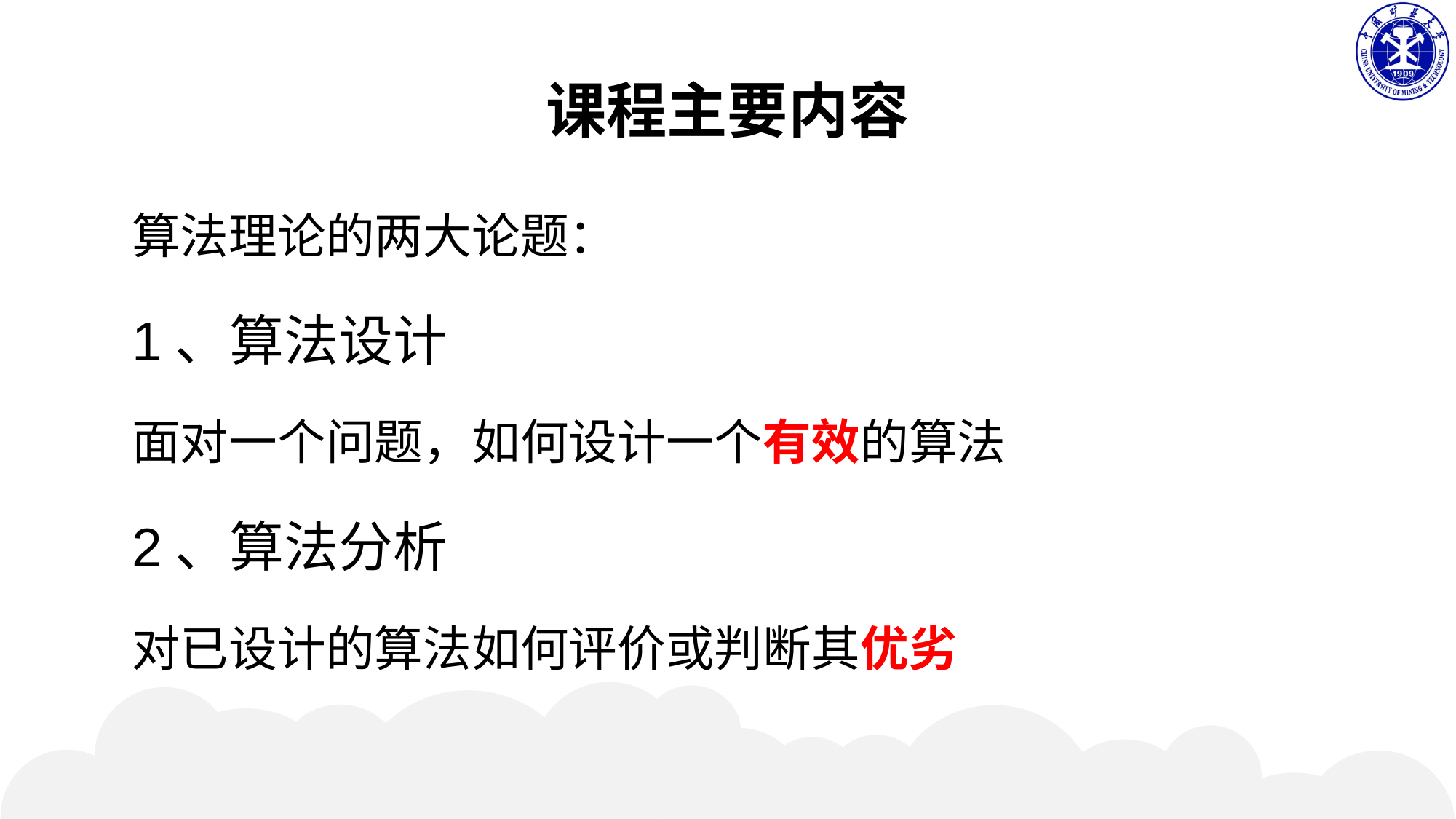

课程主要内容
算法理论的两大论题：
1、算法设计
面对一个问题，如何设计一个有效的算法
2、算法分析
对已设计的算法如何评价或判断其优劣